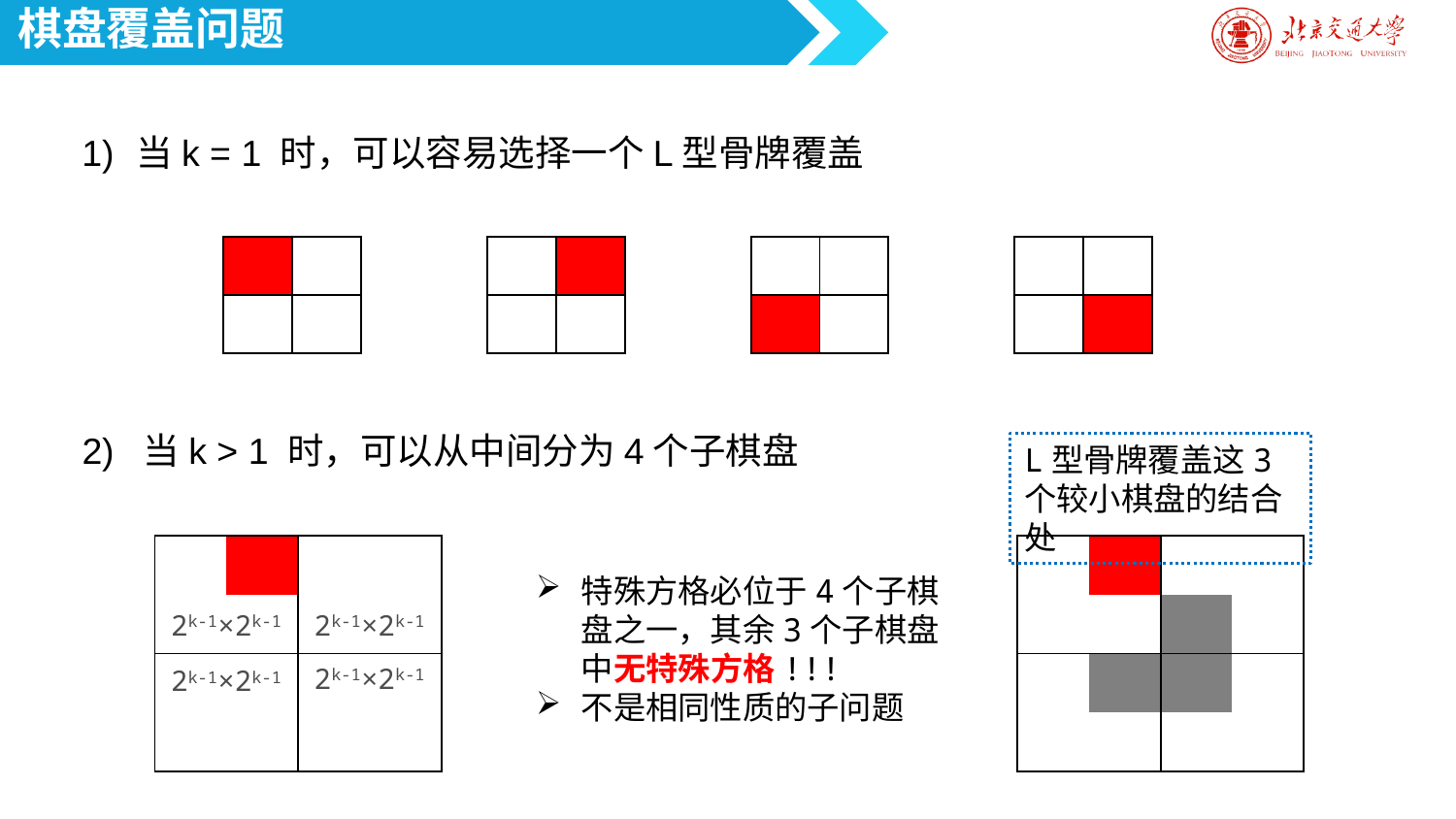

棋盘覆盖问题
当k = 1 时，可以容易选择一个L型骨牌覆盖
|  |  |
| --- | --- |
|  |  |
|  |  |
| --- | --- |
|  |  |
|  |  |
| --- | --- |
|  |  |
|  |  |
| --- | --- |
|  |  |
2)  当k > 1 时，可以从中间分为4个子棋盘
L型骨牌覆盖这3个较小棋盘的结合处
|  |  |  |  |
| --- | --- | --- | --- |
|  |  |  |  |
|  |  |  |  |
|  |  |  |  |
|  |  |  |  |
| --- | --- | --- | --- |
|  |  |  |  |
|  |  |  |  |
|  |  |  |  |
特殊方格必位于4个子棋盘之一，其余3个子棋盘中无特殊方格!!!
不是相同性质的子问题
2k-1×2k-1
2k-1×2k-1
2k-1×2k-1
2k-1×2k-1